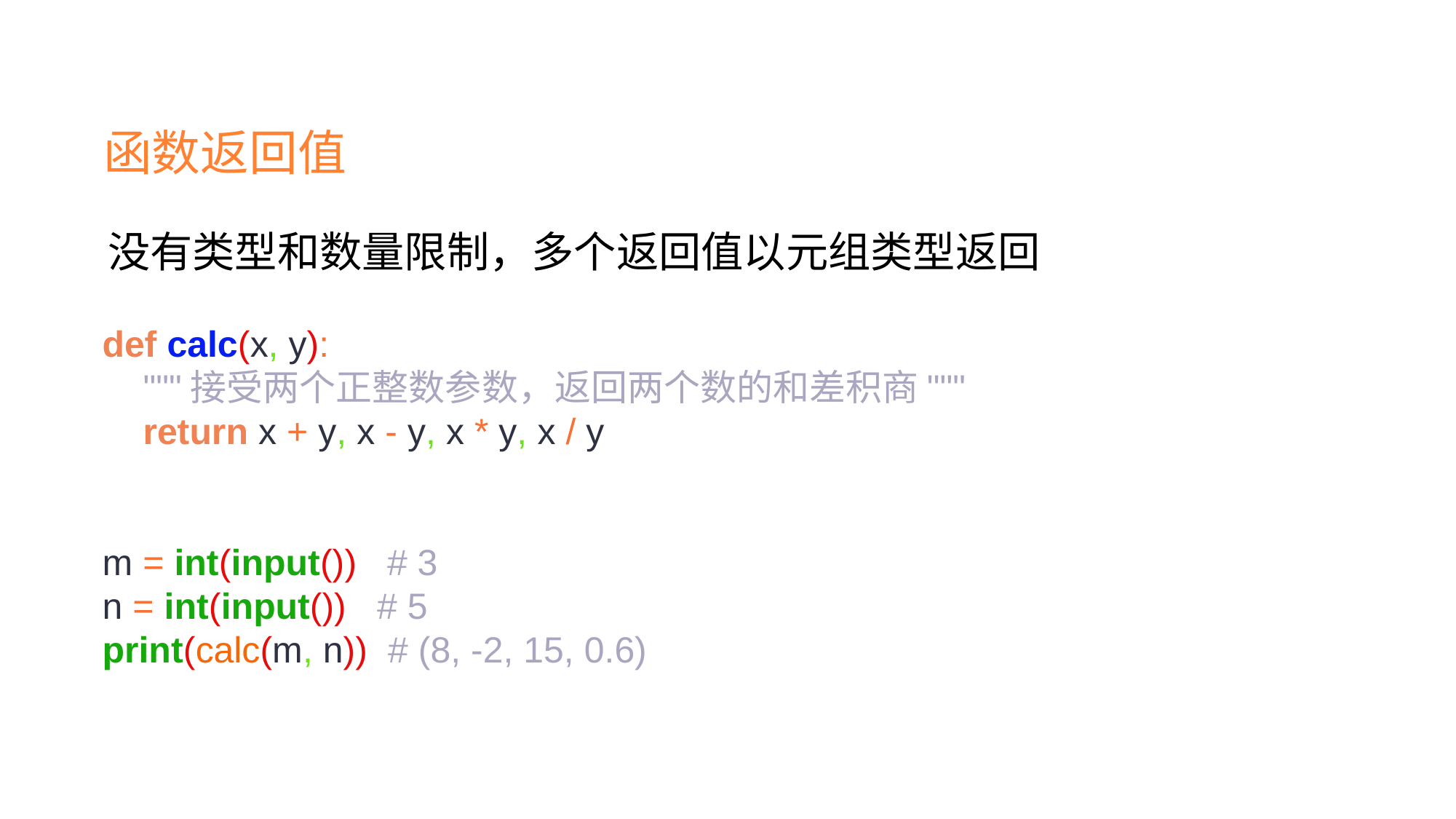

函数返回值
没有类型和数量限制，多个返回值以元组类型返回
def calc(x, y):
    """接受两个正整数参数，返回两个数的和差积商"""
    return x + y, x - y, x * y, x / y
m = int(input())   # 3
n = int(input())   # 5
print(calc(m, n))  # (8, -2, 15, 0.6)